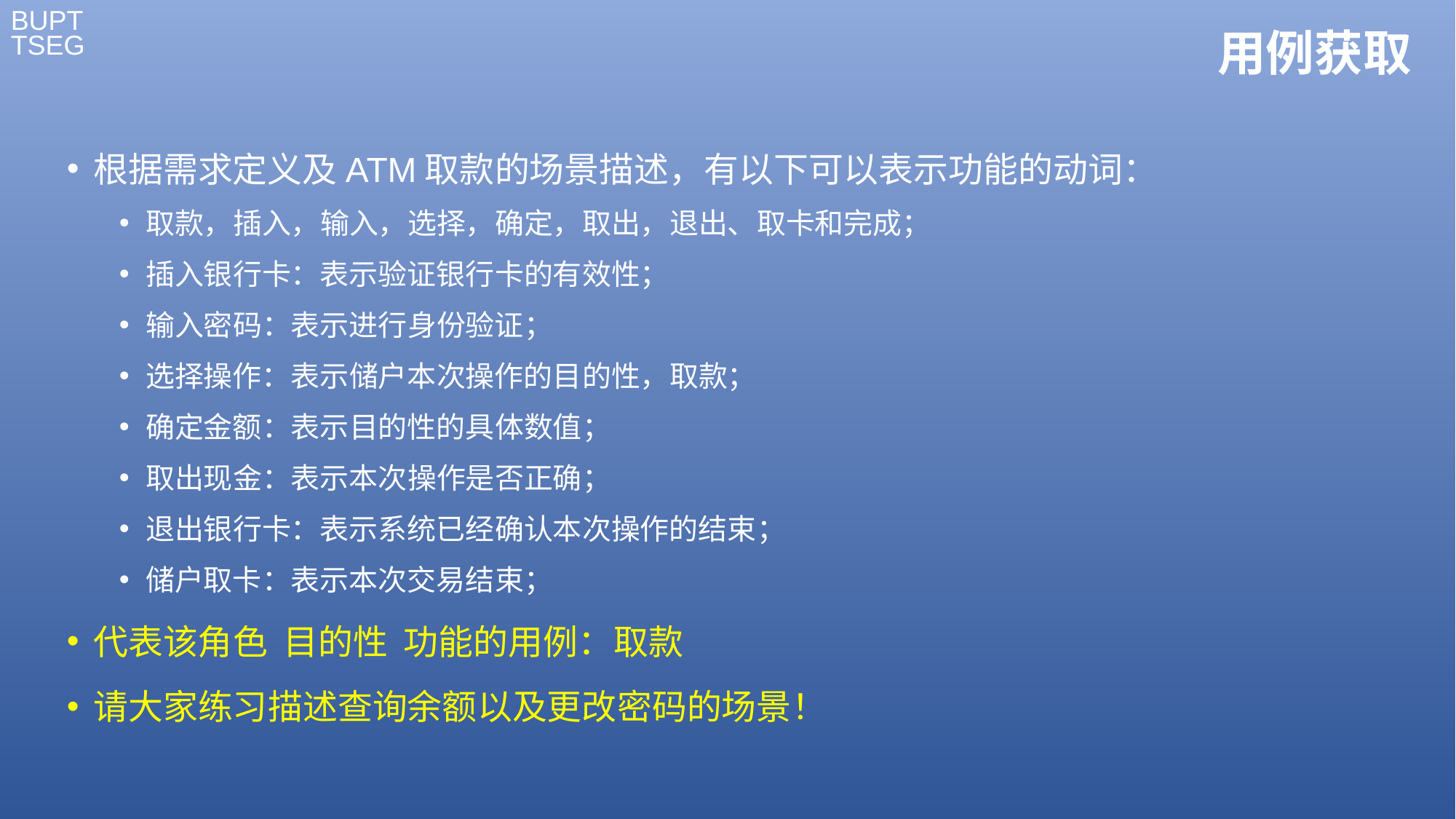

# 用例获取
根据需求定义及ATM取款的场景描述，有以下可以表示功能的动词：
取款，插入，输入，选择，确定，取出，退出、取卡和完成；
插入银行卡：表示验证银行卡的有效性；
输入密码：表示进行身份验证；
选择操作：表示储户本次操作的目的性，取款；
确定金额：表示目的性的具体数值；
取出现金：表示本次操作是否正确；
退出银行卡：表示系统已经确认本次操作的结束；
储户取卡：表示本次交易结束；
代表该角色  目的性  功能的用例：取款
请大家练习描述查询余额以及更改密码的场景！